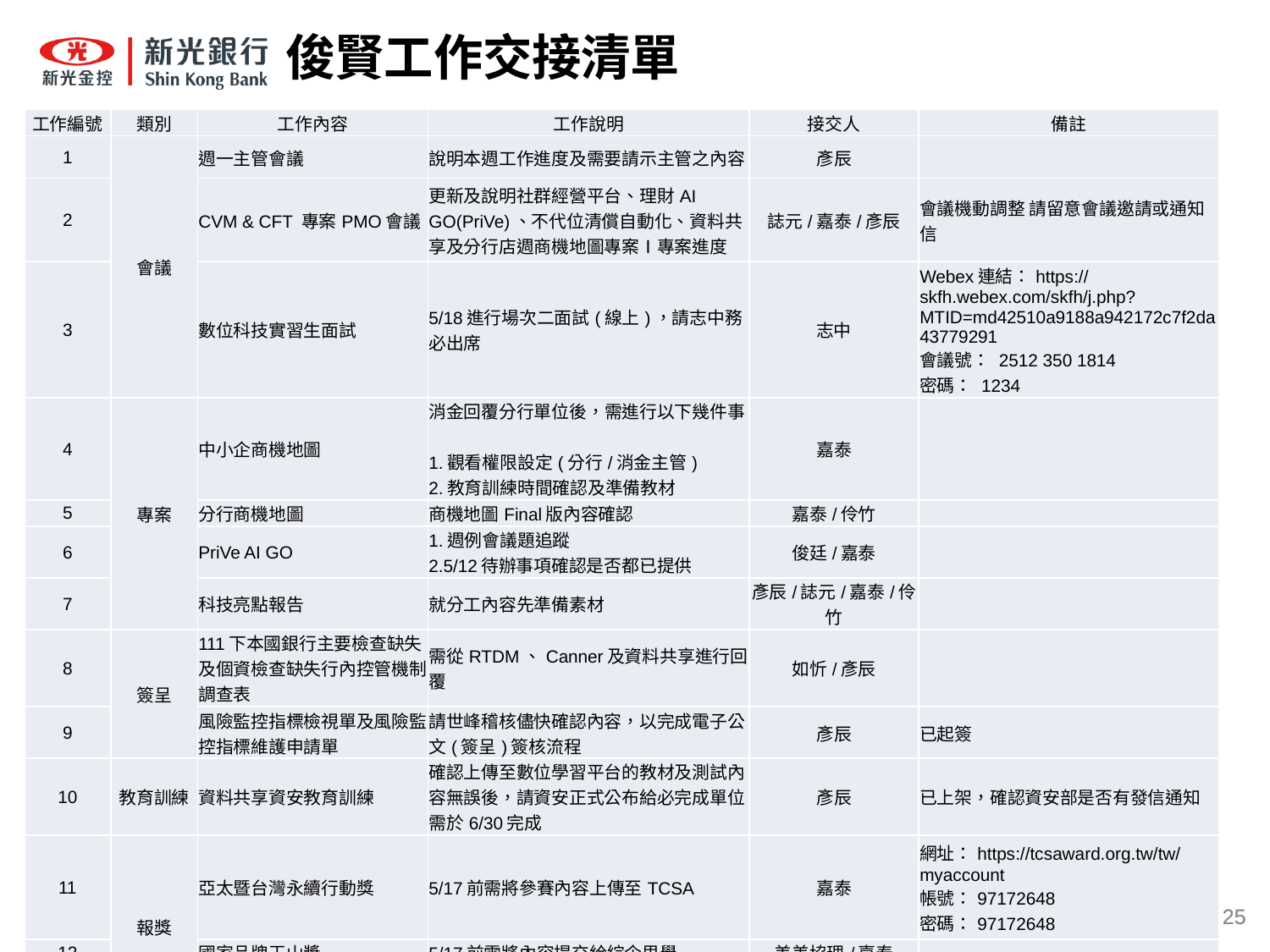

# 俊賢工作交接清單
| 工作編號 | 類別 | 工作內容 | 工作說明 | 接交人 | 備註 |
| --- | --- | --- | --- | --- | --- |
| 1 | 會議 | 週一主管會議 | 說明本週工作進度及需要請示主管之內容 | 彥辰 |  |
| 2 |  | CVM & CFT 專案PMO會議 | 更新及說明社群經營平台、理財AI GO(PriVe)、不代位清償自動化、資料共享及分行店週商機地圖專案Ⅰ專案進度 | 誌元/嘉泰/彥辰 | 會議機動調整 請留意會議邀請或通知信 |
| 3 |  | 數位科技實習生面試 | 5/18進行場次二面試(線上)，請志中務必出席 | 志中 | Webex連結：https://skfh.webex.com/skfh/j.php?MTID=md42510a9188a942172c7f2da43779291 會議號： 2512 350 1814 密碼： 1234 |
| 4 | 專案 | 中小企商機地圖 | 消金回覆分行單位後，需進行以下幾件事： 1.觀看權限設定(分行/消金主管) 2.教育訓練時間確認及準備教材 | 嘉泰 |  |
| 5 |  | 分行商機地圖 | 商機地圖Final版內容確認 | 嘉泰/伶竹 |  |
| 6 |  | PriVe AI GO | 1.週例會議題追蹤 2.5/12待辦事項確認是否都已提供 | 俊廷/嘉泰 |  |
| 7 |  | 科技亮點報告 | 就分工內容先準備素材 | 彥辰/誌元/嘉泰/伶竹 |  |
| 8 | 簽呈 | 111下本國銀行主要檢查缺失及個資檢查缺失行內控管機制調查表 | 需從RTDM、Canner及資料共享進行回覆 | 如忻/彥辰 |  |
| 9 |  | 風險監控指標檢視單及風險監控指標維護申請單 | 請世峰稽核儘快確認內容，以完成電子公文(簽呈)簽核流程 | 彥辰 | 已起簽 |
| 10 | 教育訓練 | 資料共享資安教育訓練 | 確認上傳至數位學習平台的教材及測試內容無誤後，請資安正式公布給必完成單位，需於6/30完成 | 彥辰 | 已上架，確認資安部是否有發信通知 |
| 11 | 報獎 | 亞太暨台灣永續行動獎 | 5/17前需將參賽內容上傳至TCSA | 嘉泰 | 網址：https://tcsaward.org.tw/tw/myaccount 帳號：97172648 密碼：97172648 |
| 12 |  | 國家品牌玉山獎 | 5/17前需將內容提交給綜企思學 | 美美協理/嘉泰 |  |
| 13 |  | Gartner | 中文回答內容撰寫 | 俊廷/佳男/嘉泰 |  |
| 14 |  | IDC | 中文回答內容撰寫 | 佳男/俊廷/嘉泰 |  |
| 15 | 專利 | 部門專利申請 | 1.確認目前專利申請進度 2.6月前需申請專利時程規劃 | 誌元 |  |
25
25